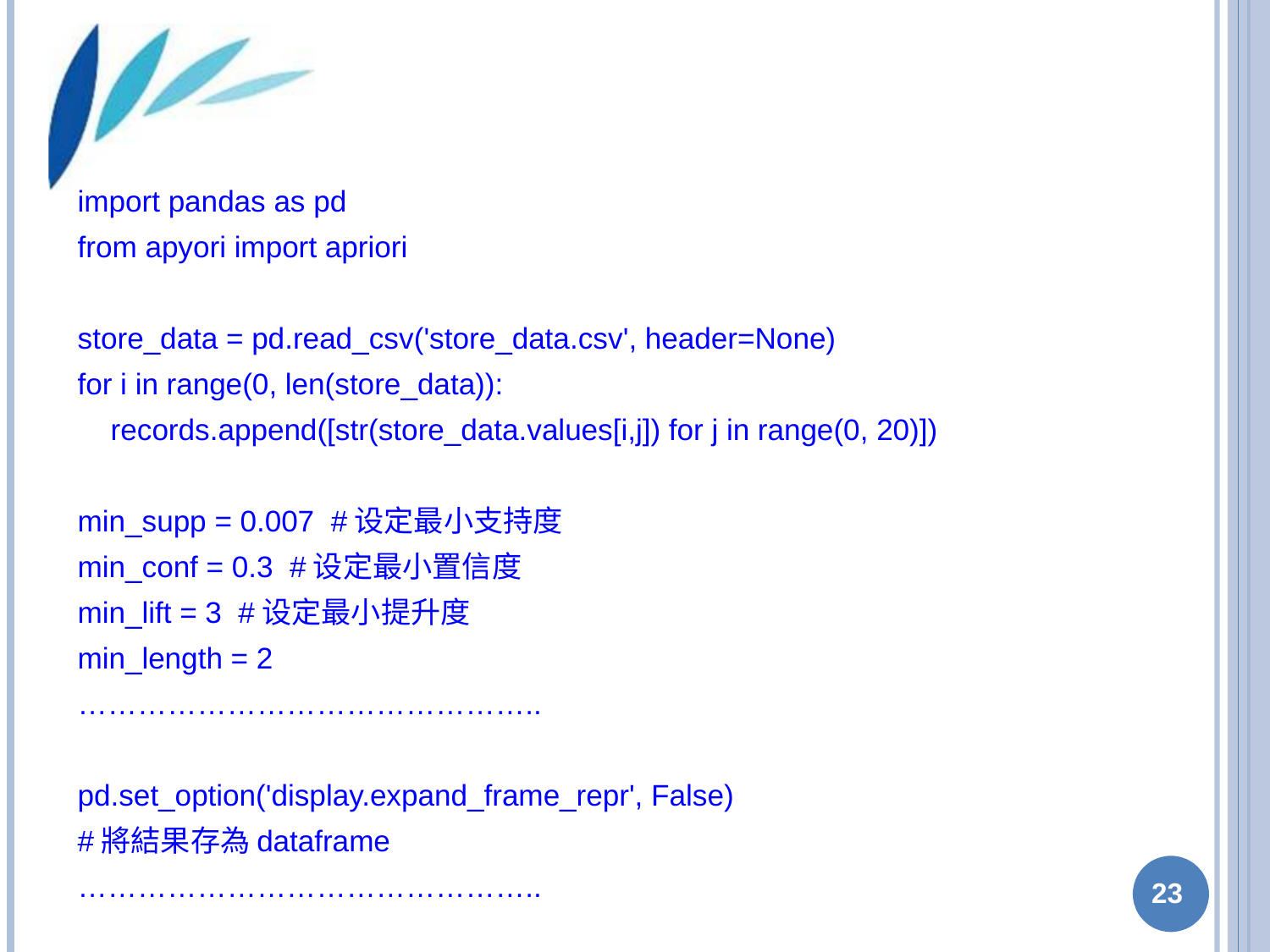

#
import pandas as pd
from apyori import apriori

store_data = pd.read_csv('store_data.csv', header=None)
for i in range(0, len(store_data)):
    records.append([str(store_data.values[i,j]) for j in range(0, 20)])

min_supp = 0.007  #设定最小支持度
min_conf = 0.3  #设定最小置信度
min_lift = 3  #设定最小提升度
min_length = 2
………………………………………..

pd.set_option('display.expand_frame_repr', False)
#將結果存為dataframe
………………………………………..
23